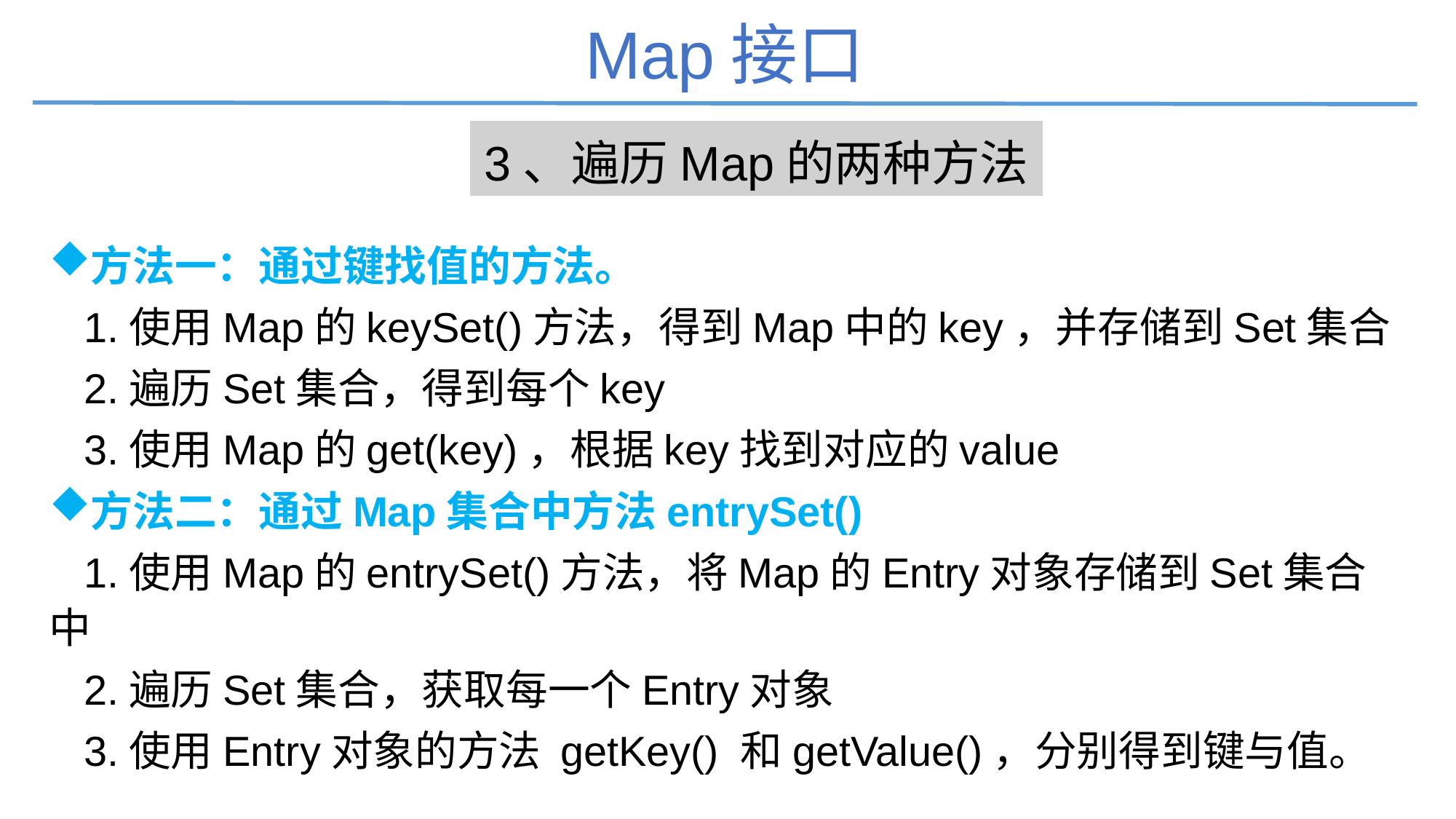

# Map接口
3、遍历Map的两种方法
方法一：通过键找值的方法。
   1.使用Map的keySet()方法，得到Map中的key，并存储到Set集合
   2.遍历Set集合，得到每个key
   3.使用Map的get(key)，根据key找到对应的value
方法二：通过Map集合中方法entrySet()
   1.使用Map的entrySet()方法，将Map的Entry对象存储到Set集合中
   2.遍历Set集合，获取每一个Entry对象
   3.使用Entry对象的方法 getKey() 和getValue()，分别得到键与值。